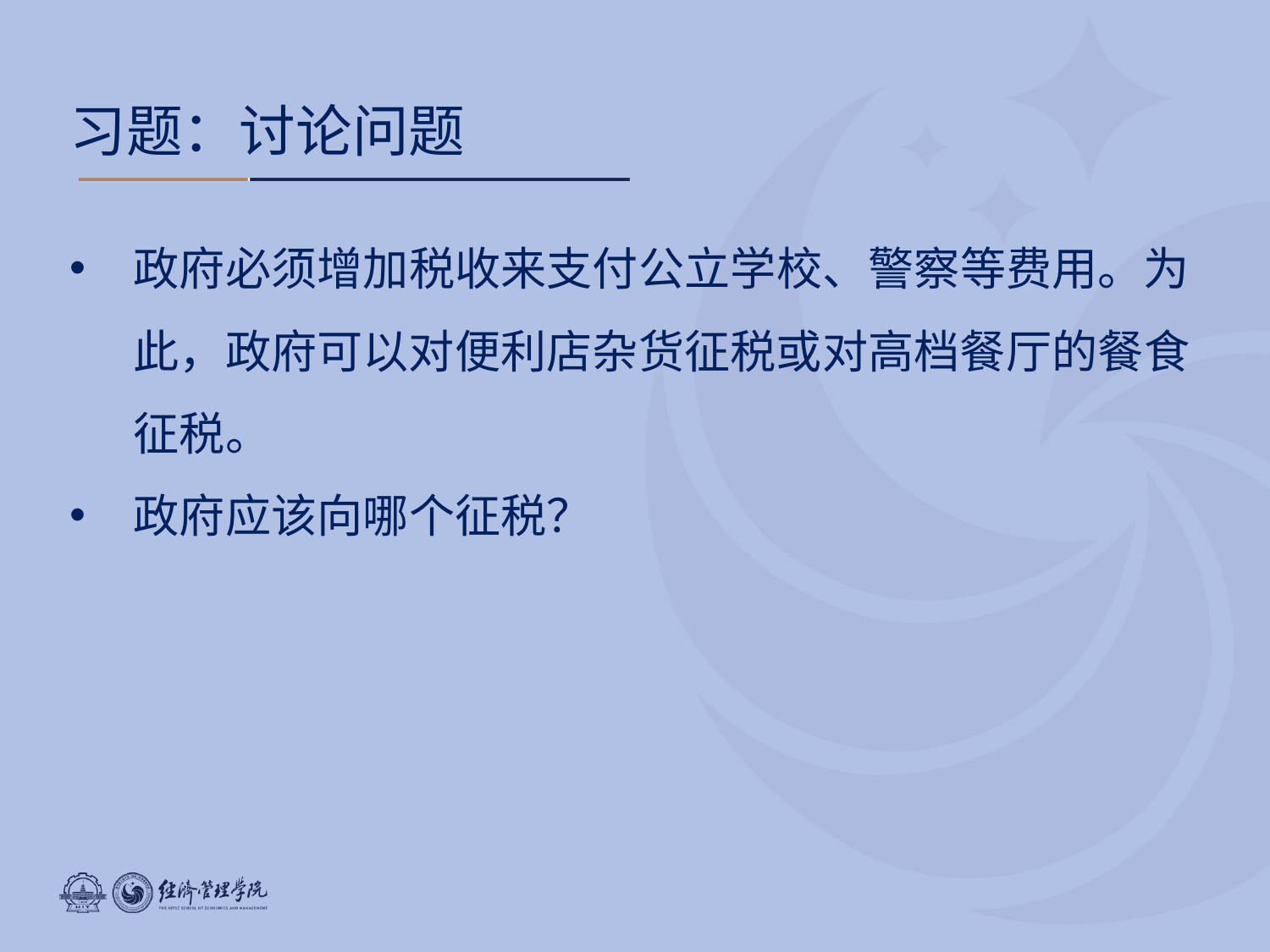

习题：讨论问题
政府必须增加税收来支付公立学校、警察等费用。为此，政府可以对便利店杂货征税或对高档餐厅的餐食征税。
政府应该向哪个征税？